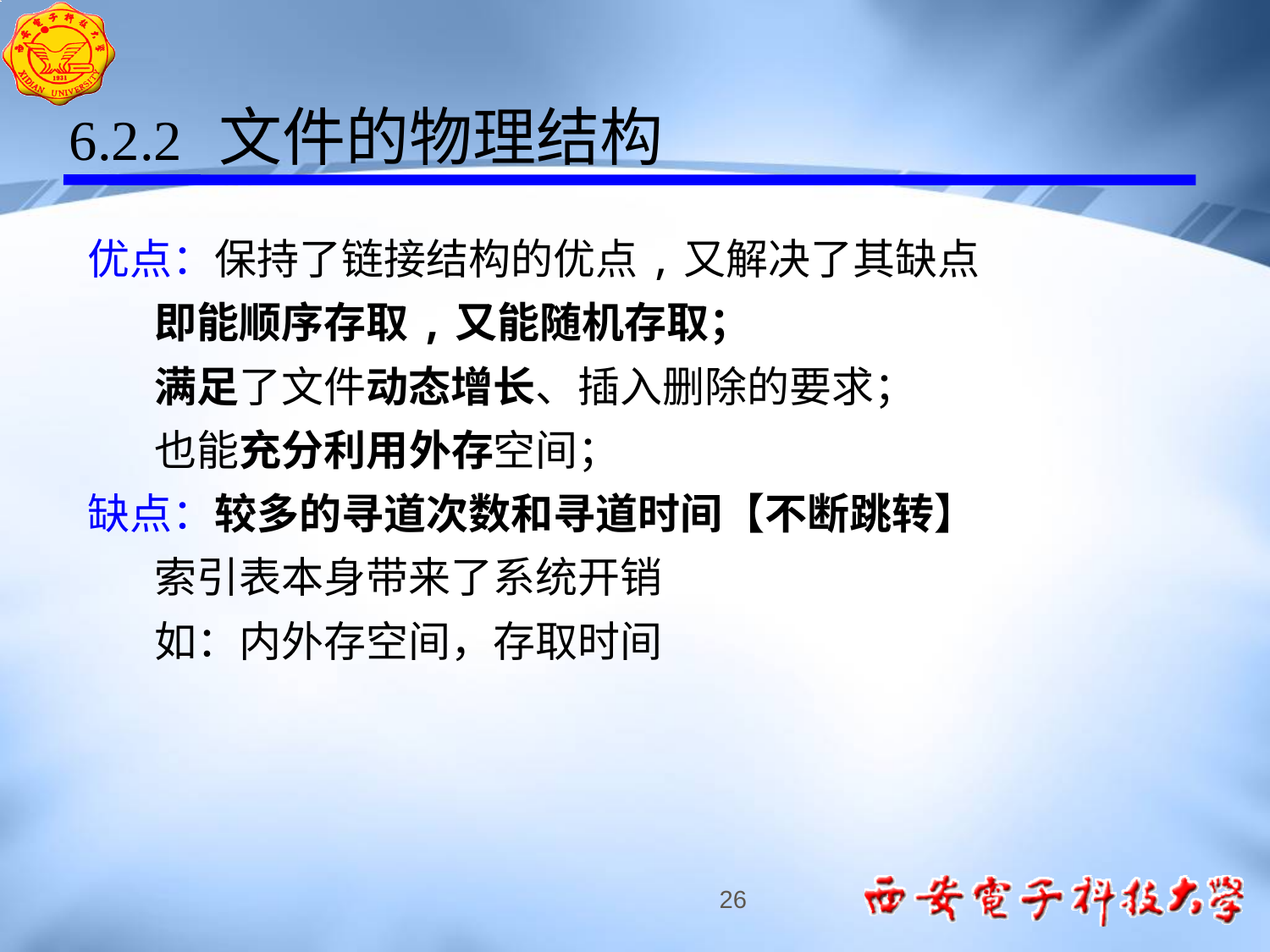

6.2.2 文件的物理结构
优点：保持了链接结构的优点,又解决了其缺点
      即能顺序存取,又能随机存取；
      满足了文件动态增长、插入删除的要求；
      也能充分利用外存空间；
缺点：较多的寻道次数和寻道时间【不断跳转】
      索引表本身带来了系统开销
      如：内外存空间，存取时间
26